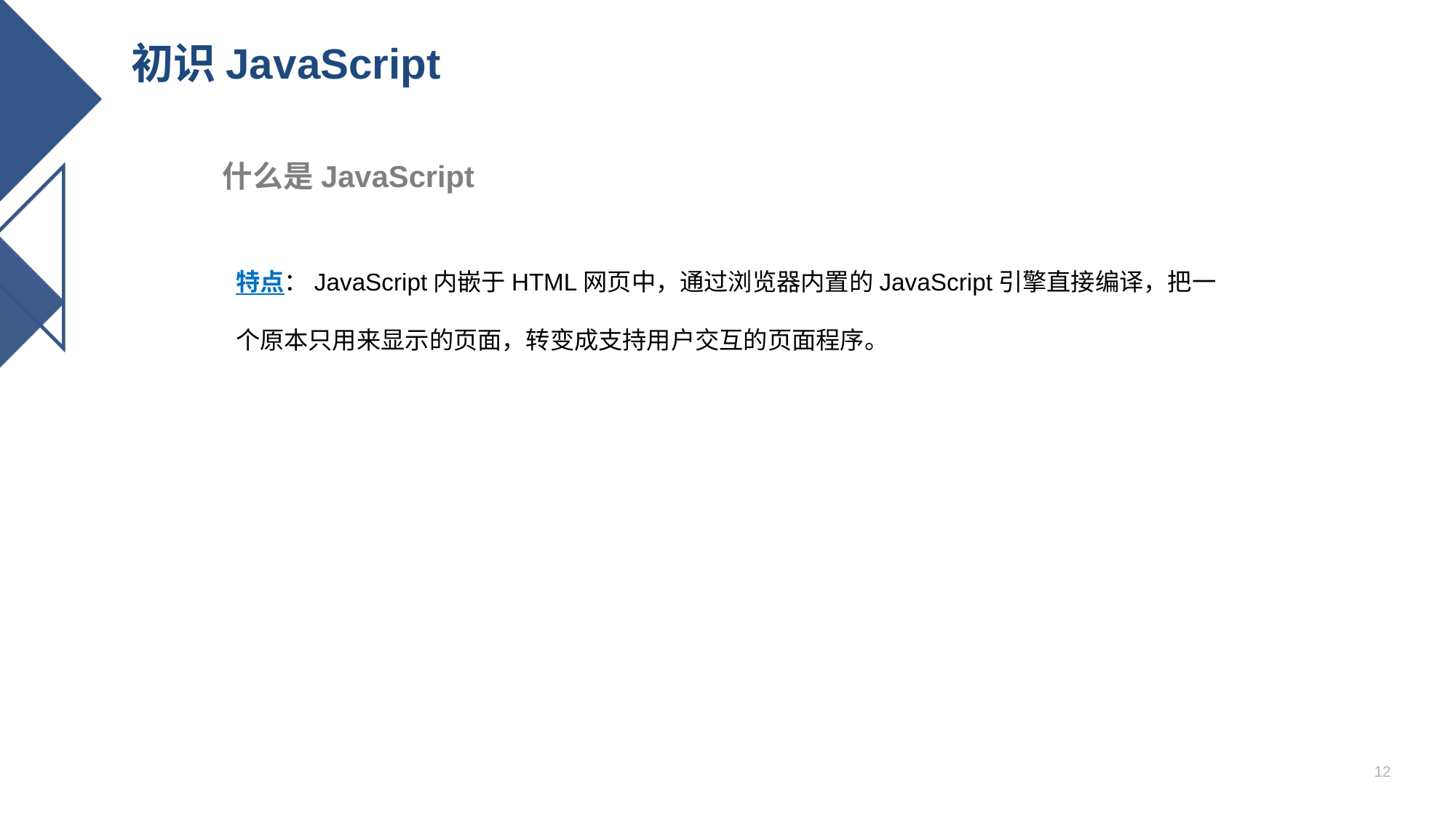

# 初识JavaScript
什么是JavaScript
特点：JavaScript内嵌于HTML网页中，通过浏览器内置的JavaScript引擎直接编译，把一个原本只用来显示的页面，转变成支持用户交互的页面程序。
12